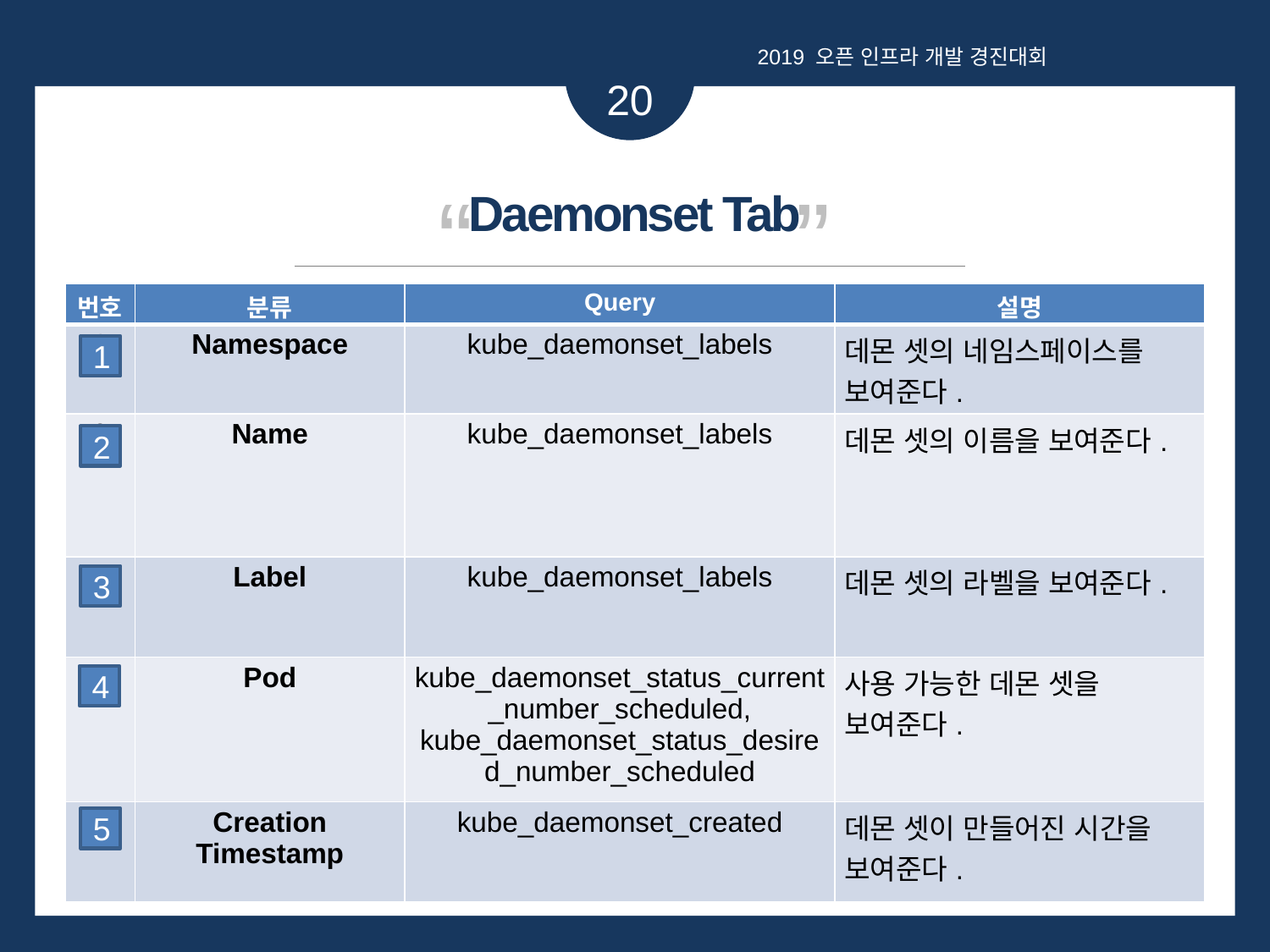

2019 오픈 인프라 개발 경진대회
20

“           ”
Daemonset Tab
| 번호 | 분류 | Query | 설명 |
| --- | --- | --- | --- |
| 1 | Namespace | kube\_daemonset\_labels | 데몬 셋의 네임스페이스를 보여준다. |
| 2 | Name | kube\_daemonset\_labels | 데몬 셋의 이름을 보여준다. |
| 3 | Label | kube\_daemonset\_labels | 데몬 셋의 라벨을 보여준다. |
|  | Pod | kube\_daemonset\_status\_current\_number\_scheduled, kube\_daemonset\_status\_desired\_number\_scheduled | 사용 가능한 데몬 셋을 보여준다. |
|  | Creation Timestamp | kube\_daemonset\_created | 데몬 셋이 만들어진 시간을 보여준다. |
1
2
3
4
5